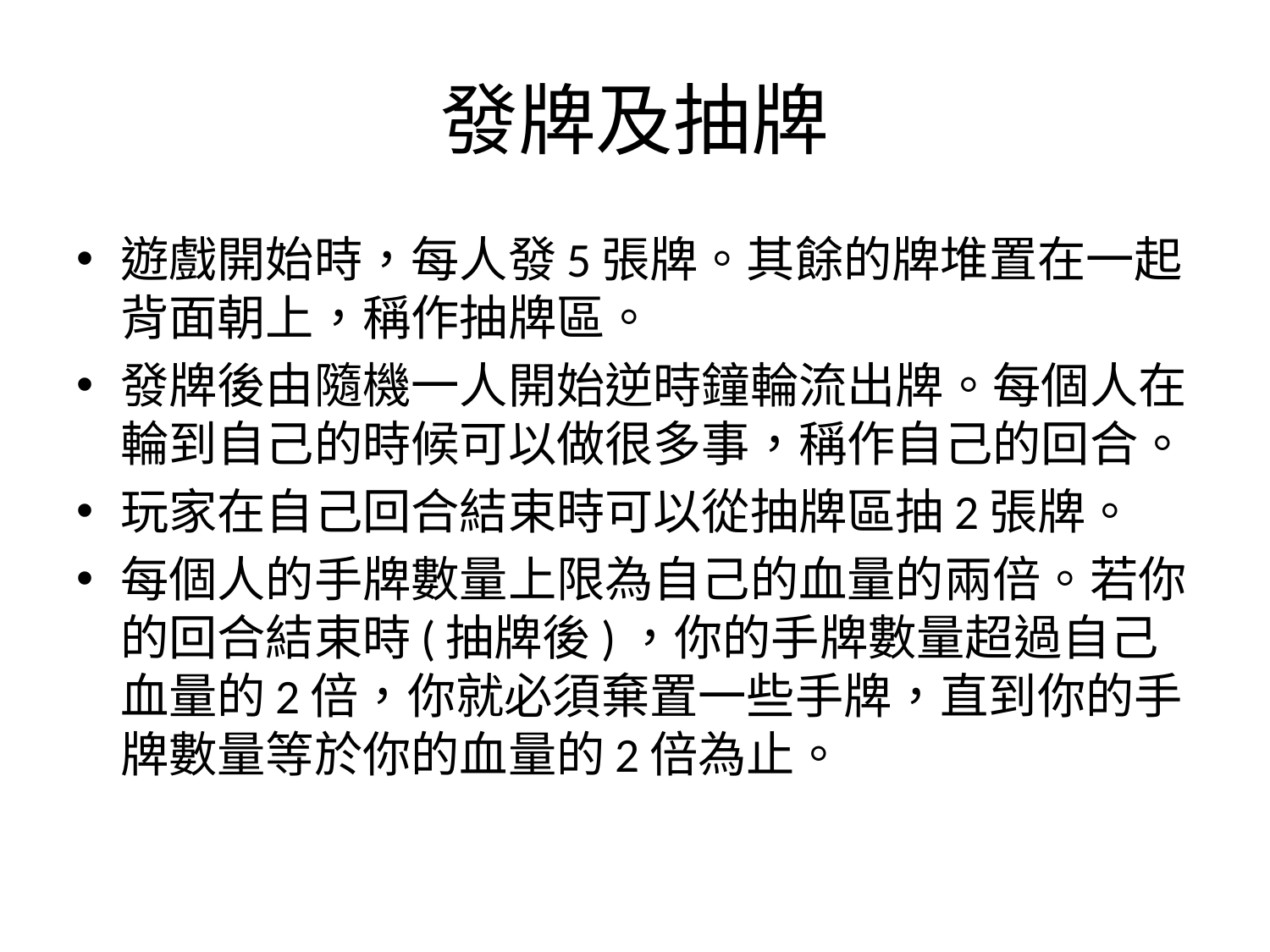

# 發牌及抽牌
遊戲開始時，每人發5張牌。其餘的牌堆置在一起背面朝上，稱作抽牌區。
發牌後由隨機一人開始逆時鐘輪流出牌。每個人在輪到自己的時候可以做很多事，稱作自己的回合。
玩家在自己回合結束時可以從抽牌區抽2張牌。
每個人的手牌數量上限為自己的血量的兩倍。若你的回合結束時(抽牌後)，你的手牌數量超過自己血量的2倍，你就必須棄置一些手牌，直到你的手牌數量等於你的血量的2倍為止。